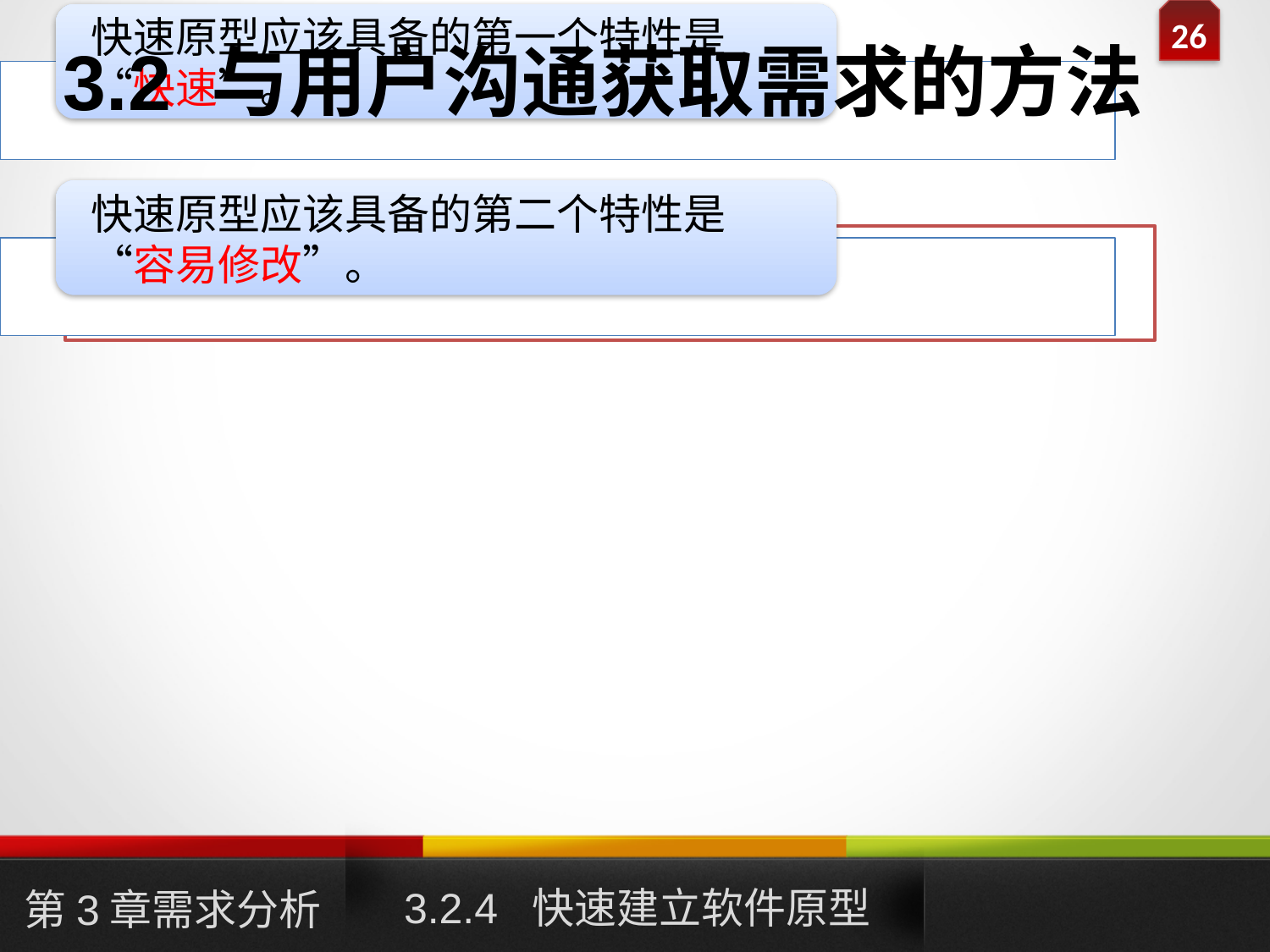

# 3.2 与用户沟通获取需求的方法
快速原型就是快速建立起来的旨在演示目标系统主要功能的可运行的程序，快速原型应该具备的特性：

快速原型应该具备的第一个特性是“快速”。

快速原型应该具备的第二个特性是“容易修改”。
3.2.4  快速建立软件原型
第3章需求分析